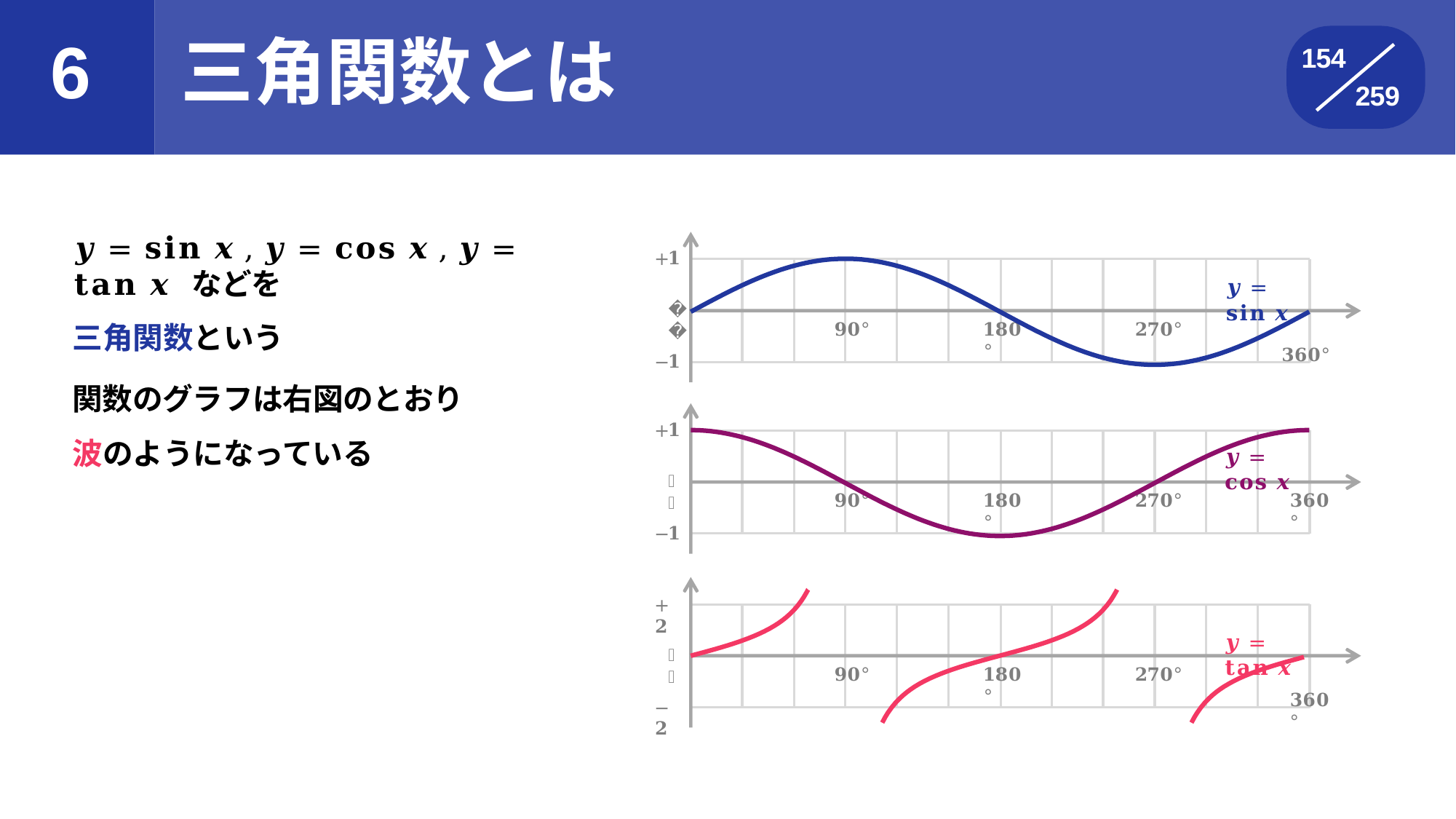

# 6	三角関数とは
154
259
𝒚 = 𝐬𝐢𝐧 𝒙 , 𝒚 = 𝐜𝐨𝐬 𝒙 , 𝒚 = 𝐭𝐚𝐧 𝒙 などを
三角関数という

+𝟏

𝒚 = 𝐬𝐢𝐧 𝒙
𝟑𝟔𝟎°
𝟎
𝟗𝟎°
𝟏𝟖𝟎°
𝟐𝟕𝟎°
−𝟏
関数のグラフは右図のとおり
波のようになっている

+𝟏

𝒚 = 𝐜𝐨𝐬 𝒙
𝟎
𝟗𝟎°
𝟏𝟖𝟎°
𝟐𝟕𝟎°
𝟑𝟔𝟎°
−𝟏

+𝟐

𝒚 = 𝐭𝐚𝐧 𝒙
𝟑𝟔𝟎°
𝟎
𝟗𝟎°
𝟏𝟖𝟎°
𝟐𝟕𝟎°
−𝟐